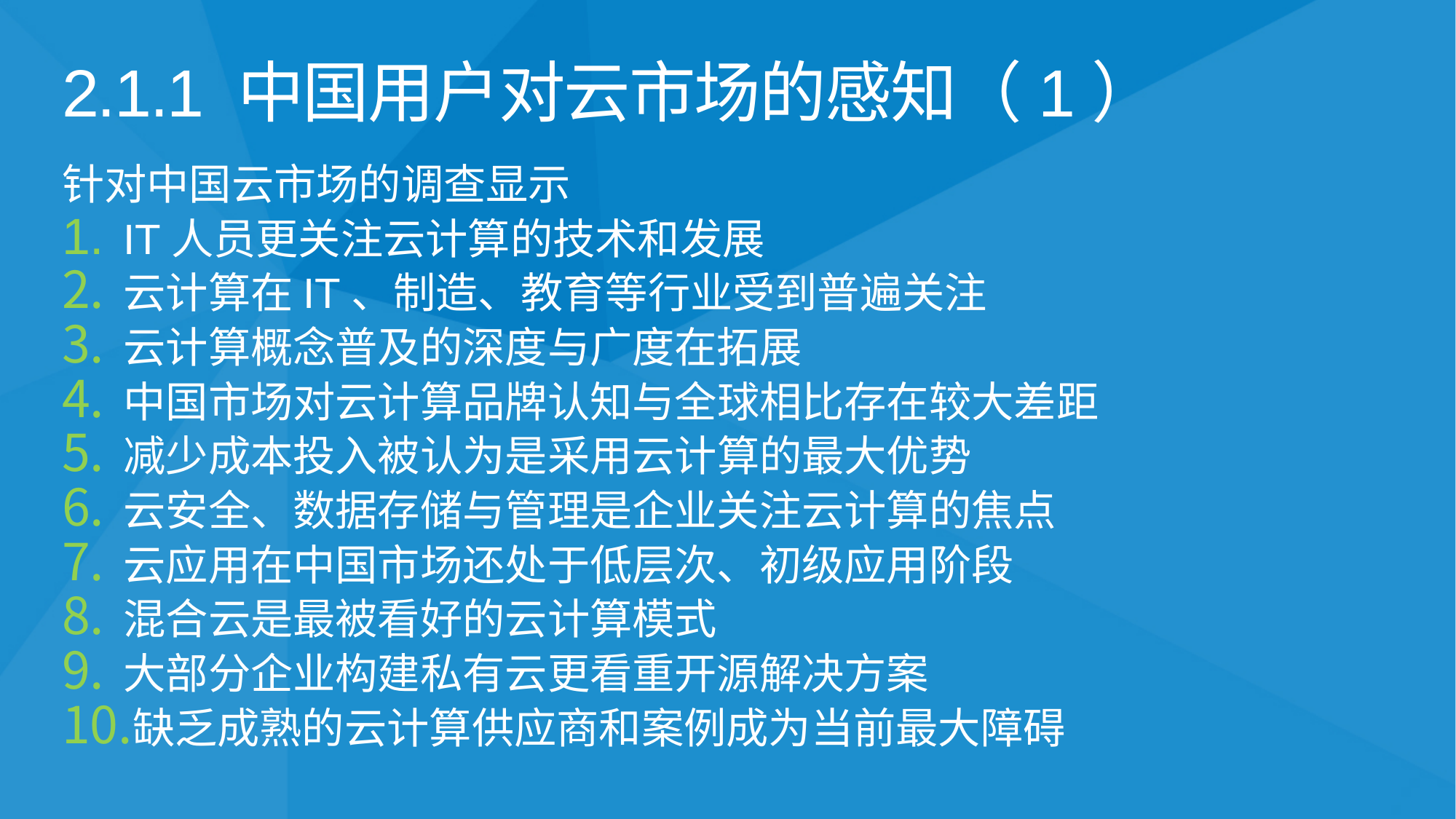

# 2.1.1 中国用户对云市场的感知（1）
针对中国云市场的调查显示
IT人员更关注云计算的技术和发展
云计算在IT、制造、教育等行业受到普遍关注
云计算概念普及的深度与广度在拓展
中国市场对云计算品牌认知与全球相比存在较大差距
减少成本投入被认为是采用云计算的最大优势
云安全、数据存储与管理是企业关注云计算的焦点
云应用在中国市场还处于低层次、初级应用阶段
混合云是最被看好的云计算模式
大部分企业构建私有云更看重开源解决方案
缺乏成熟的云计算供应商和案例成为当前最大障碍